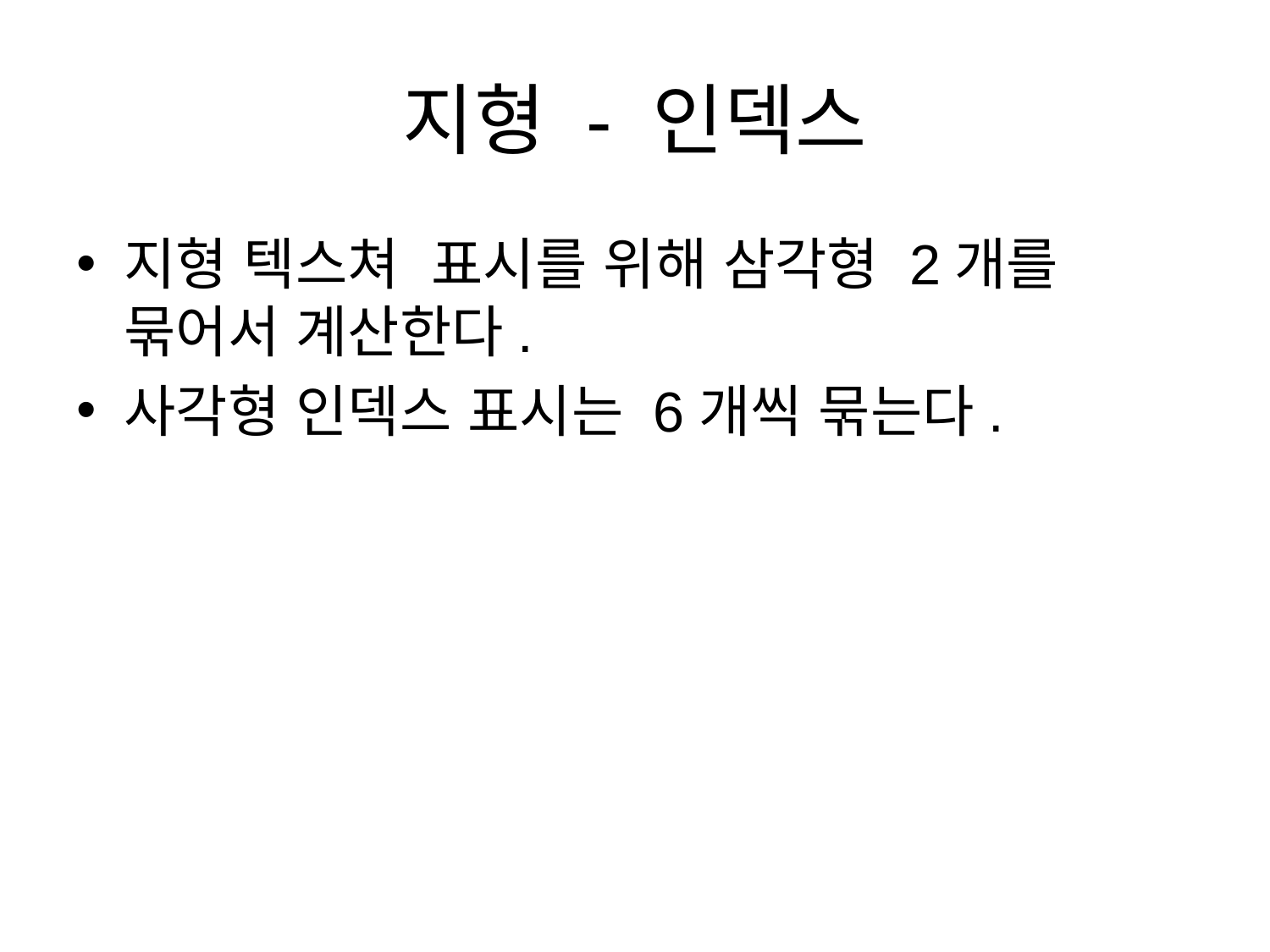

# 지형 - 인덱스
지형 텍스쳐  표시를 위해 삼각형 2개를 묶어서 계산한다.
사각형 인덱스 표시는 6개씩 묶는다.